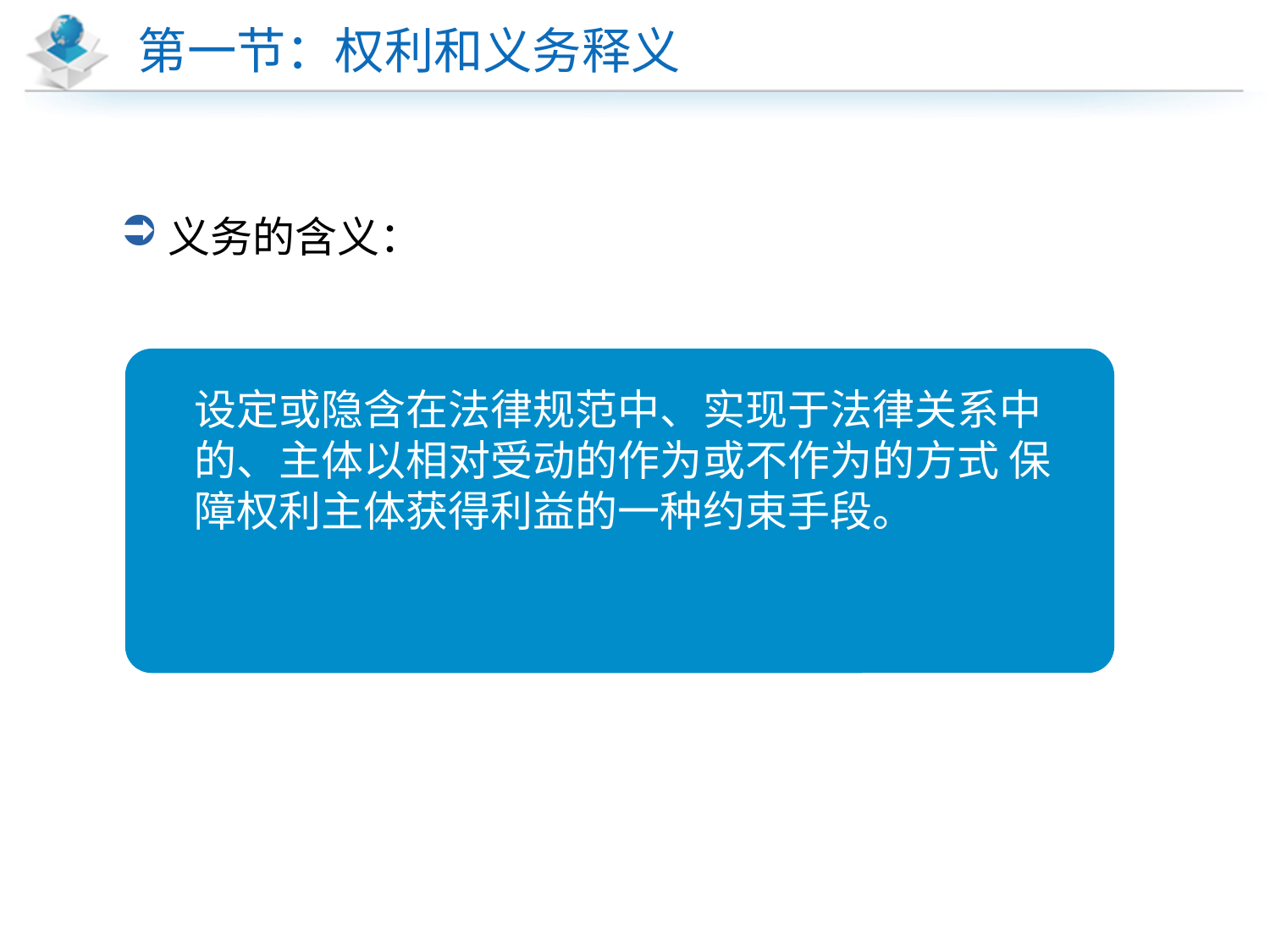

# 第一节：权利和义务释义
义务的含义：

设定或隐含在法律规范中、实现于法律关系中的、主体以相对受动的作为或不作为的方式 保障权利主体获得利益的一种约束手段。